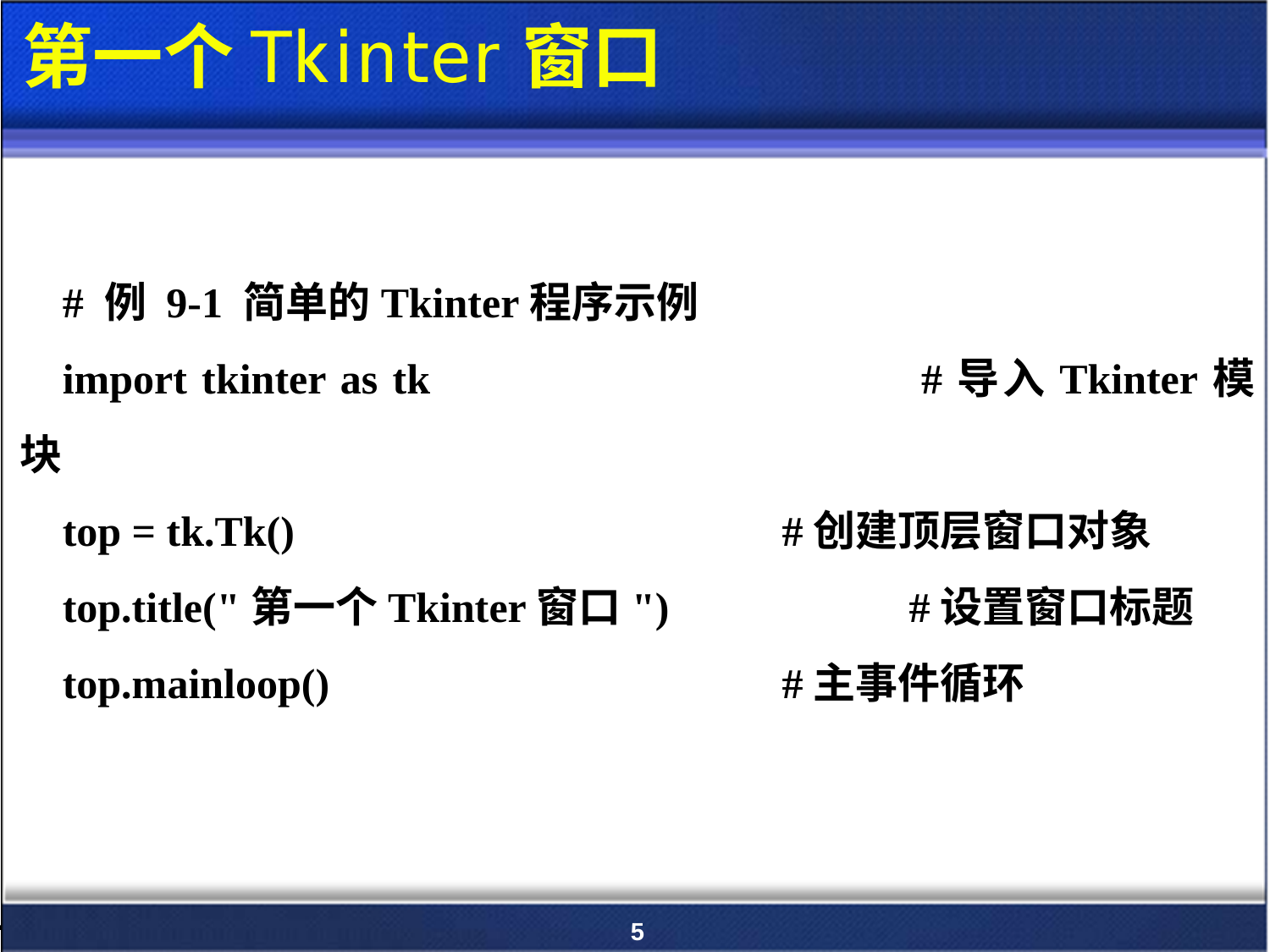

# 第一个Tkinter窗口
# 例 9‑1 简单的Tkinter程序示例
import tkinter as tk				#导入Tkinter模块
top = tk.Tk() 				#创建顶层窗口对象
top.title("第一个Tkinter窗口") 		#设置窗口标题
top.mainloop() 				#主事件循环
5